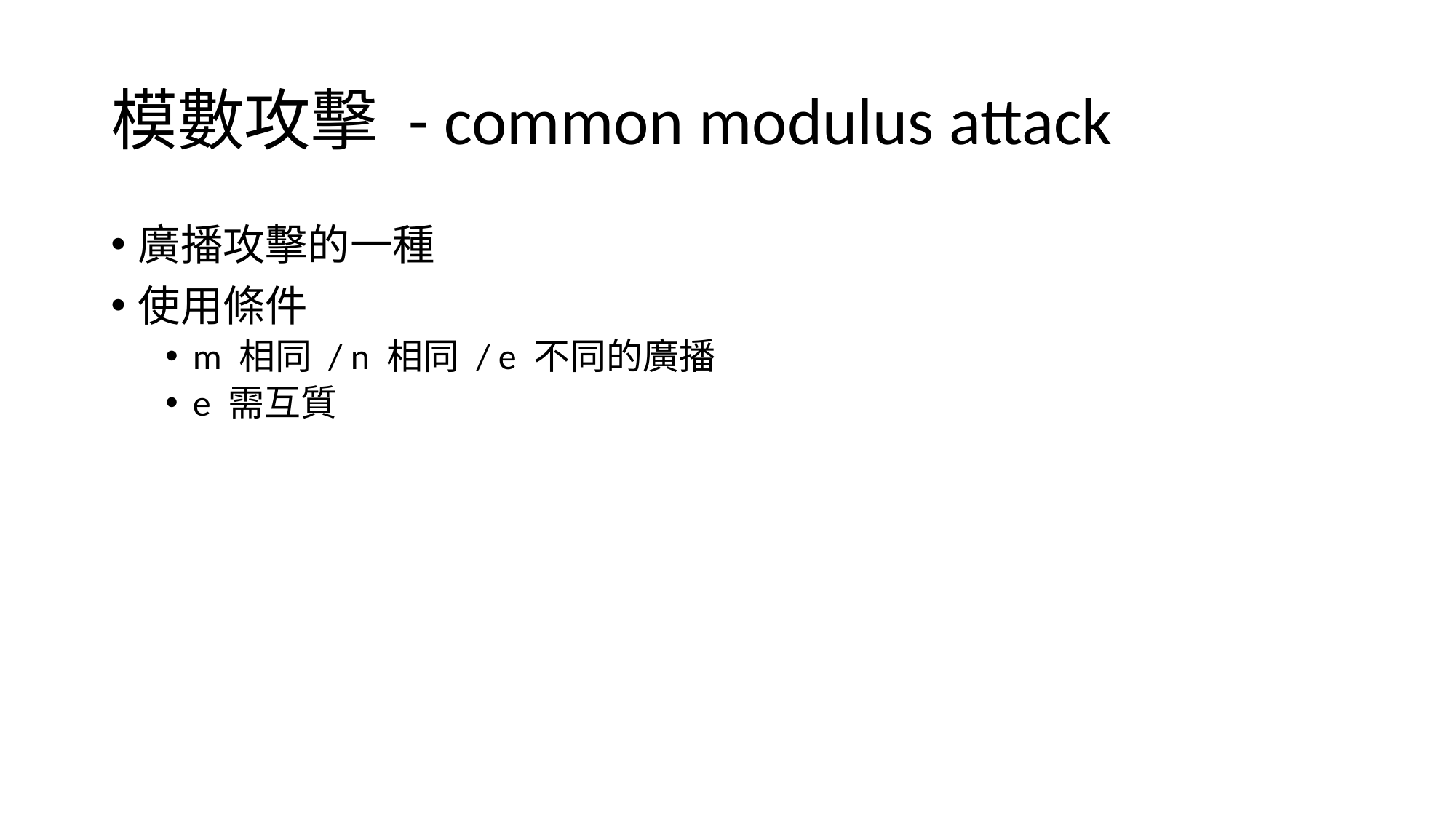

# 模數攻擊 - common modulus attack
廣播攻擊的一種
使用條件
m 相同 / n 相同 / e 不同的廣播
e 需互質